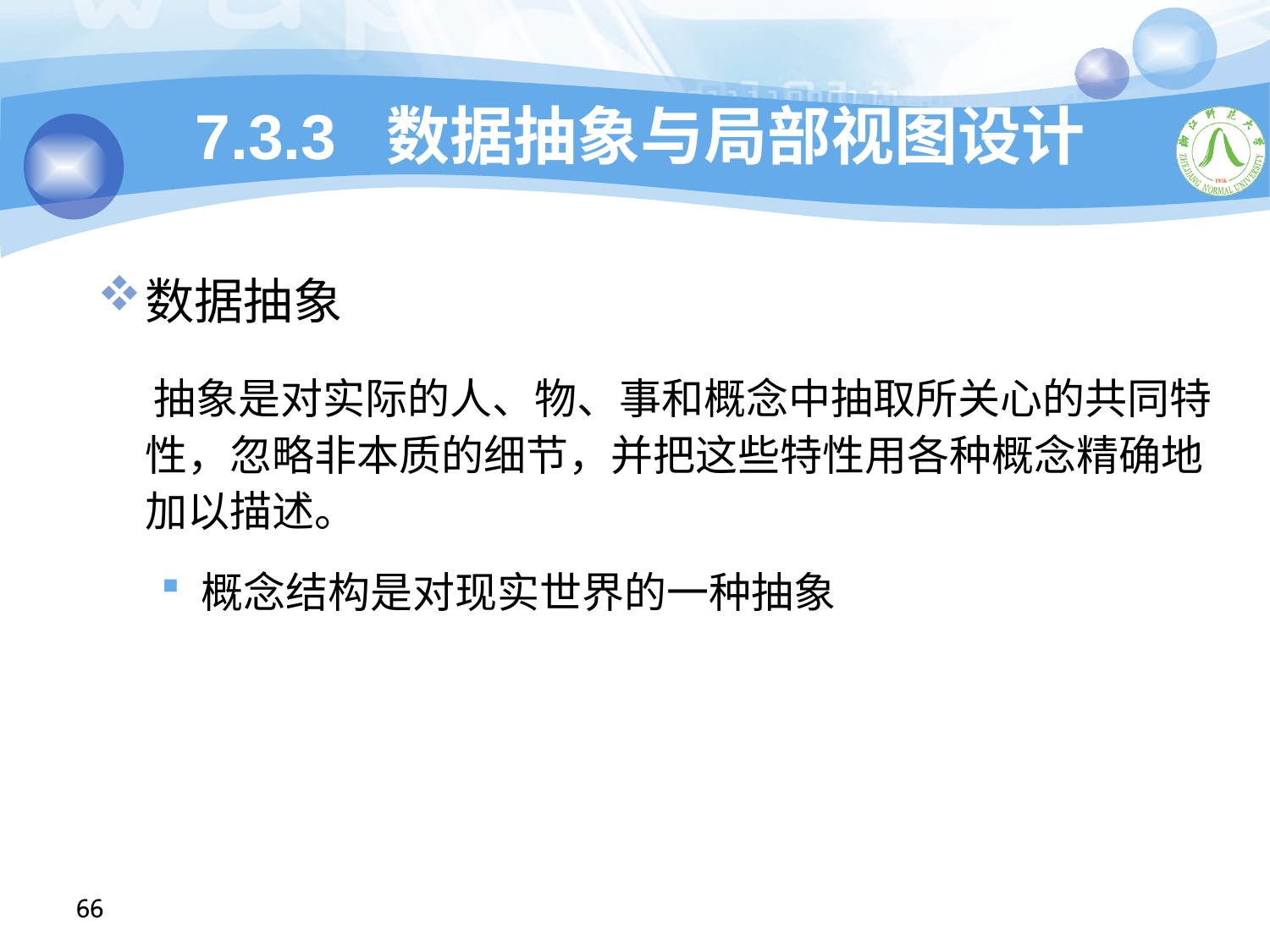

# 7.3.3  数据抽象与局部视图设计
数据抽象
    抽象是对实际的人、物、事和概念中抽取所关心的共同特性，忽略非本质的细节，并把这些特性用各种概念精确地加以描述。
概念结构是对现实世界的一种抽象
66